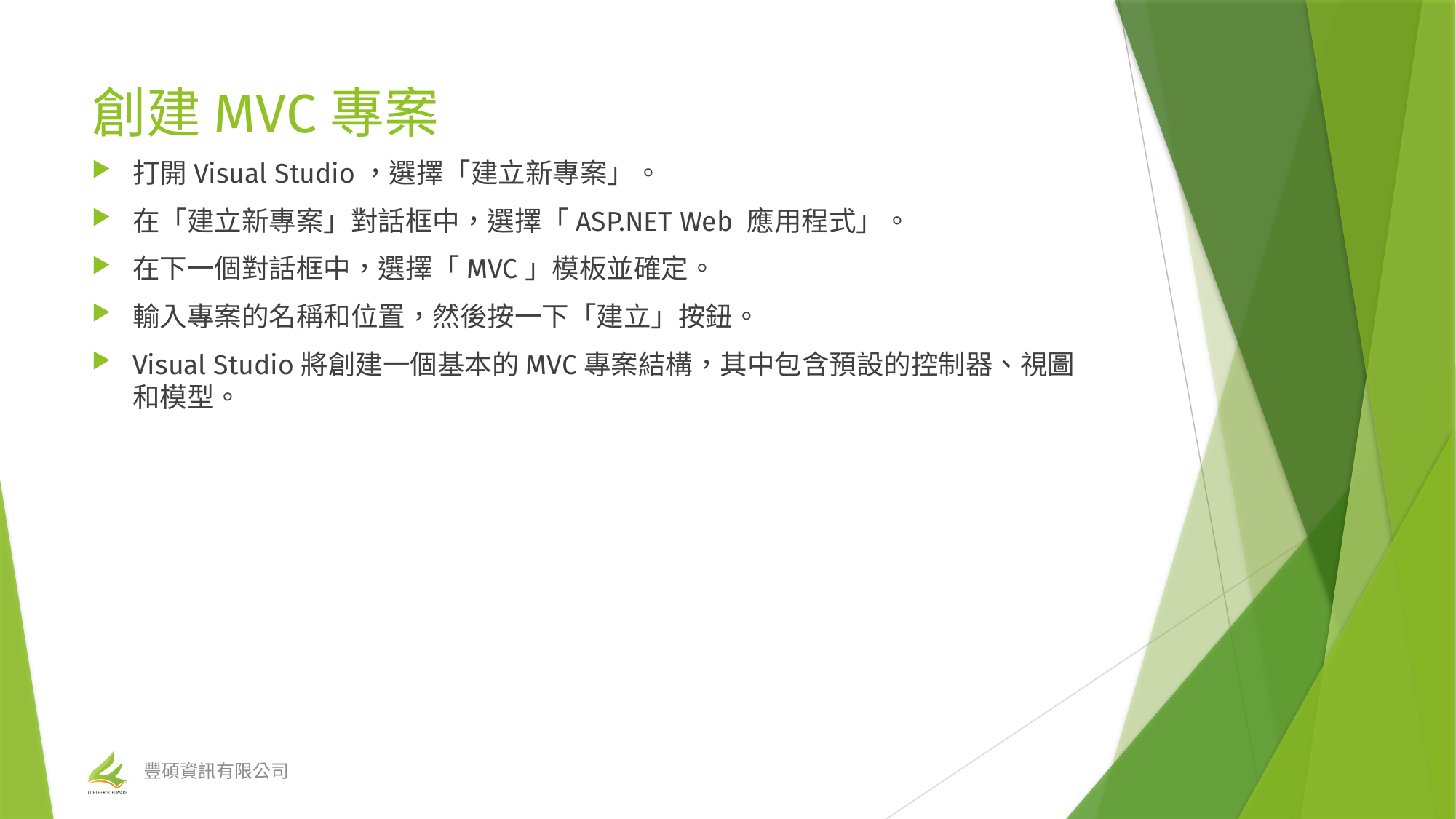

# 創建MVC專案
打開Visual Studio，選擇「建立新專案」。
在「建立新專案」對話框中，選擇「ASP.NET Web 應用程式」。
在下一個對話框中，選擇「MVC」模板並確定。
輸入專案的名稱和位置，然後按一下「建立」按鈕。
Visual Studio將創建一個基本的MVC專案結構，其中包含預設的控制器、視圖和模型。
豐碩資訊有限公司